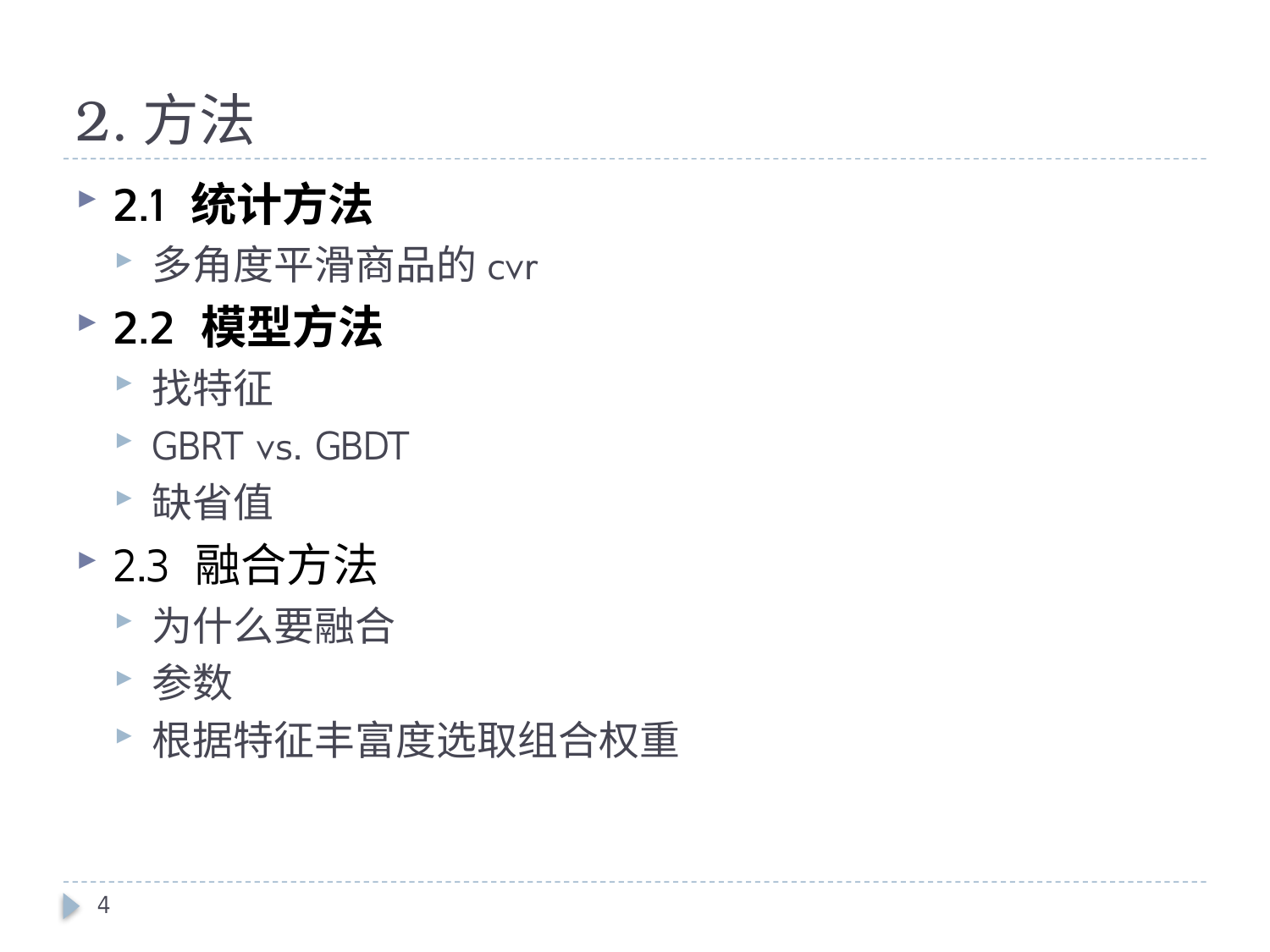

# 2.方法
2.1 统计方法
多角度平滑商品的cvr
2.2 模型方法
找特征
GBRT vs. GBDT
缺省值
2.3 融合方法
为什么要融合
参数
根据特征丰富度选取组合权重
4